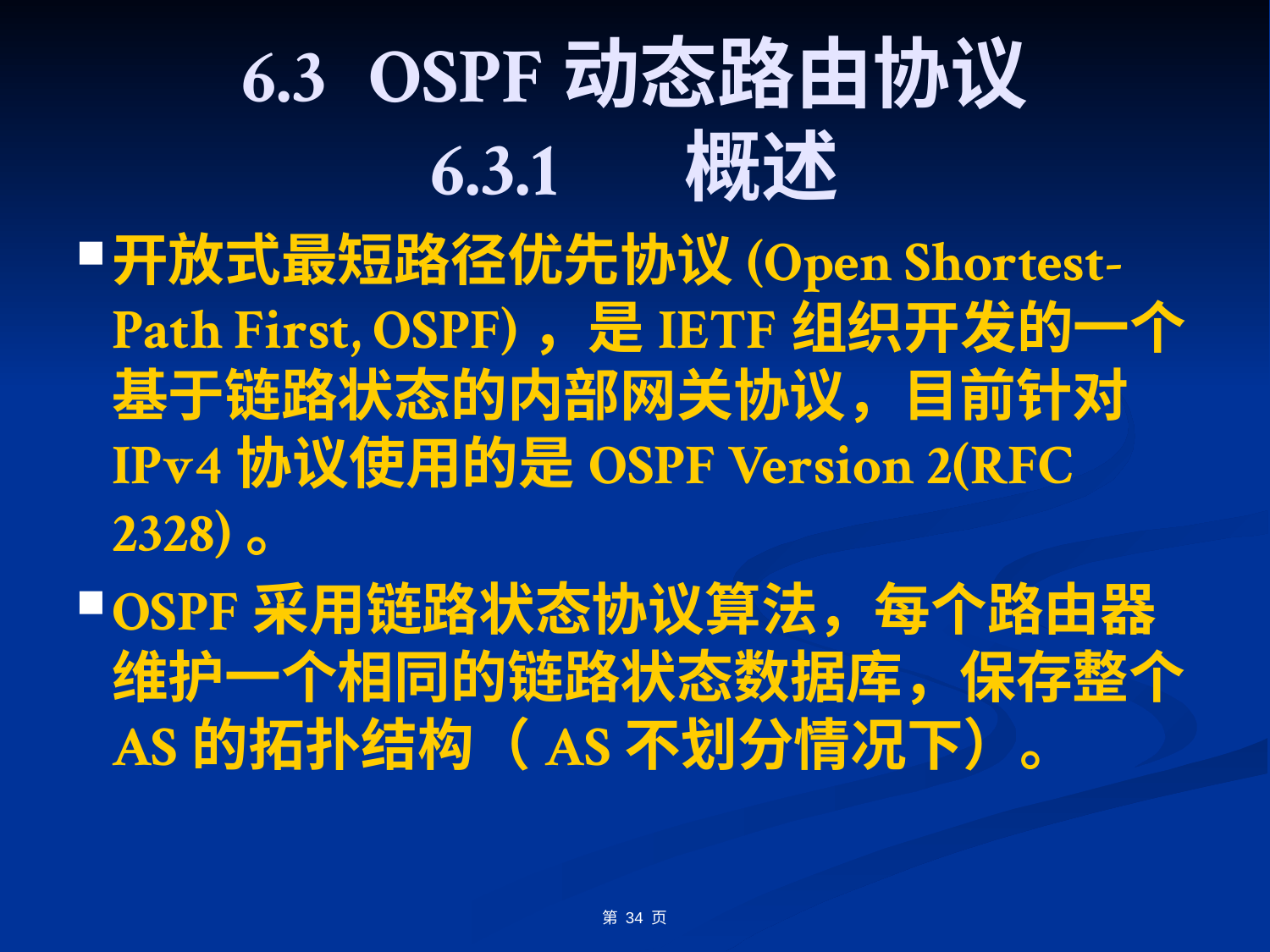

# 6.3	OSPF动态路由协议 6.3.1	概述
开放式最短路径优先协议(Open Shortest-Path First, OSPF)，是IETF组织开发的一个基于链路状态的内部网关协议，目前针对IPv4协议使用的是OSPF Version 2(RFC 2328)。
OSPF采用链路状态协议算法，每个路由器维护一个相同的链路状态数据库，保存整个AS的拓扑结构（AS不划分情况下）。
第 34 页